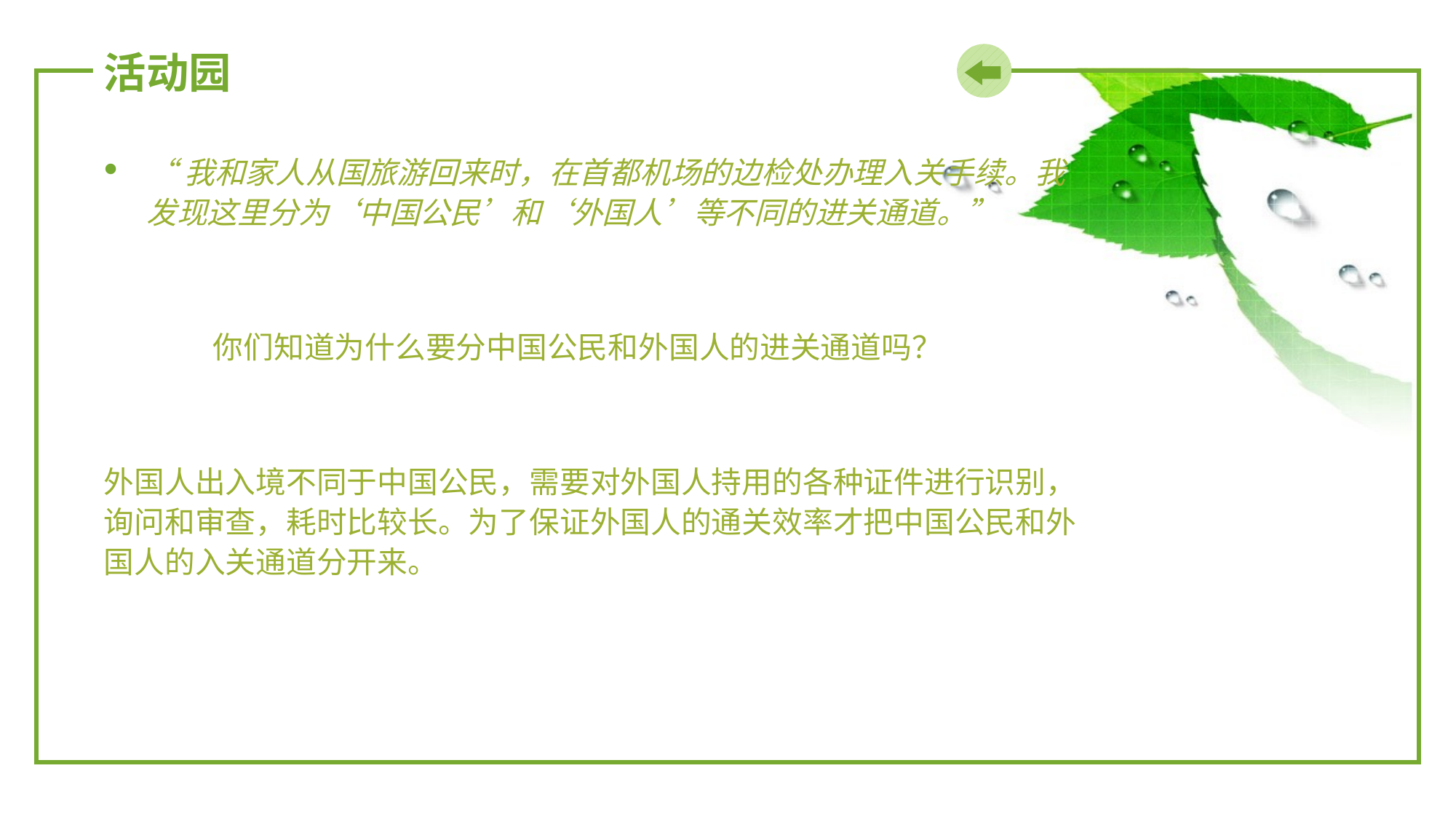

# 活动园
“我和家人从国旅游回来时，在首都机场的边检处办理入关手续。我发现这里分为‘中国公民’和‘外国人’等不同的进关通道。”

	你们知道为什么要分中国公民和外国人的进关通道吗？

外国人出入境不同于中国公民，需要对外国人持用的各种证件进行识别，询问和审查，耗时比较长。为了保证外国人的通关效率才把中国公民和外国人的入关通道分开来。